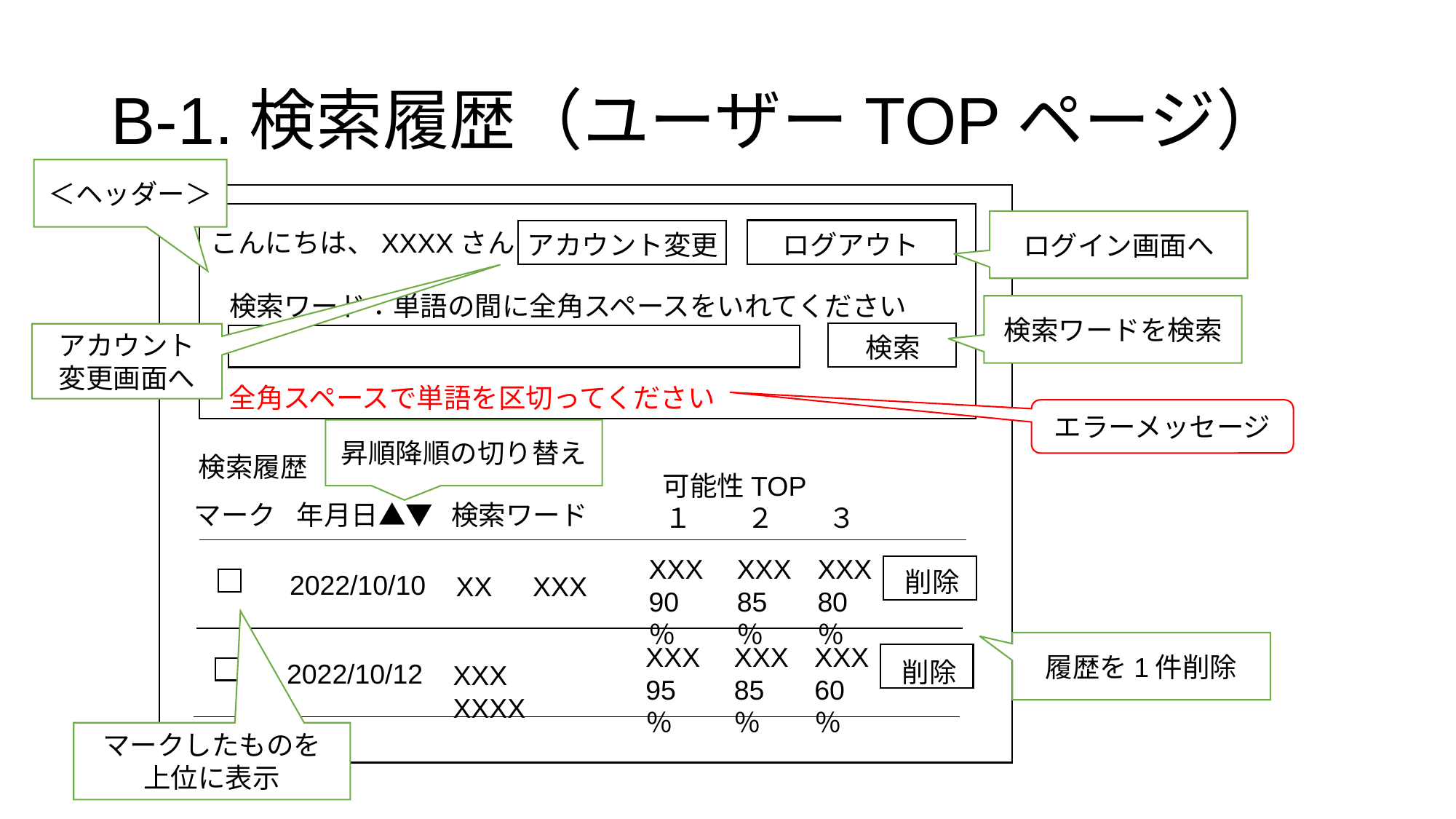

# B-1.検索履歴（ユーザーTOPページ）
＜ヘッダー＞

ログイン画面へ

こんにちは、XXXXさん
アカウント変更
ログアウト
検索ワード：単語の間に全角スペースをいれてください
検索ワードを検索

アカウント
変更画面へ
検索

全角スペースで単語を区切ってください
エラーメッセージ
昇順降順の切り替え
検索履歴
可能性TOP
検索ワード
マーク
年月日▲▼
１　　２　　３
XXX
90％
XXX
80％
XXX
85％

削除
2022/10/10
XX　XXX

履歴を1件削除
XXX
95％
XXX
60％
XXX
85％

削除
2022/10/12
XXX　XXXX

マークしたものを
上位に表示